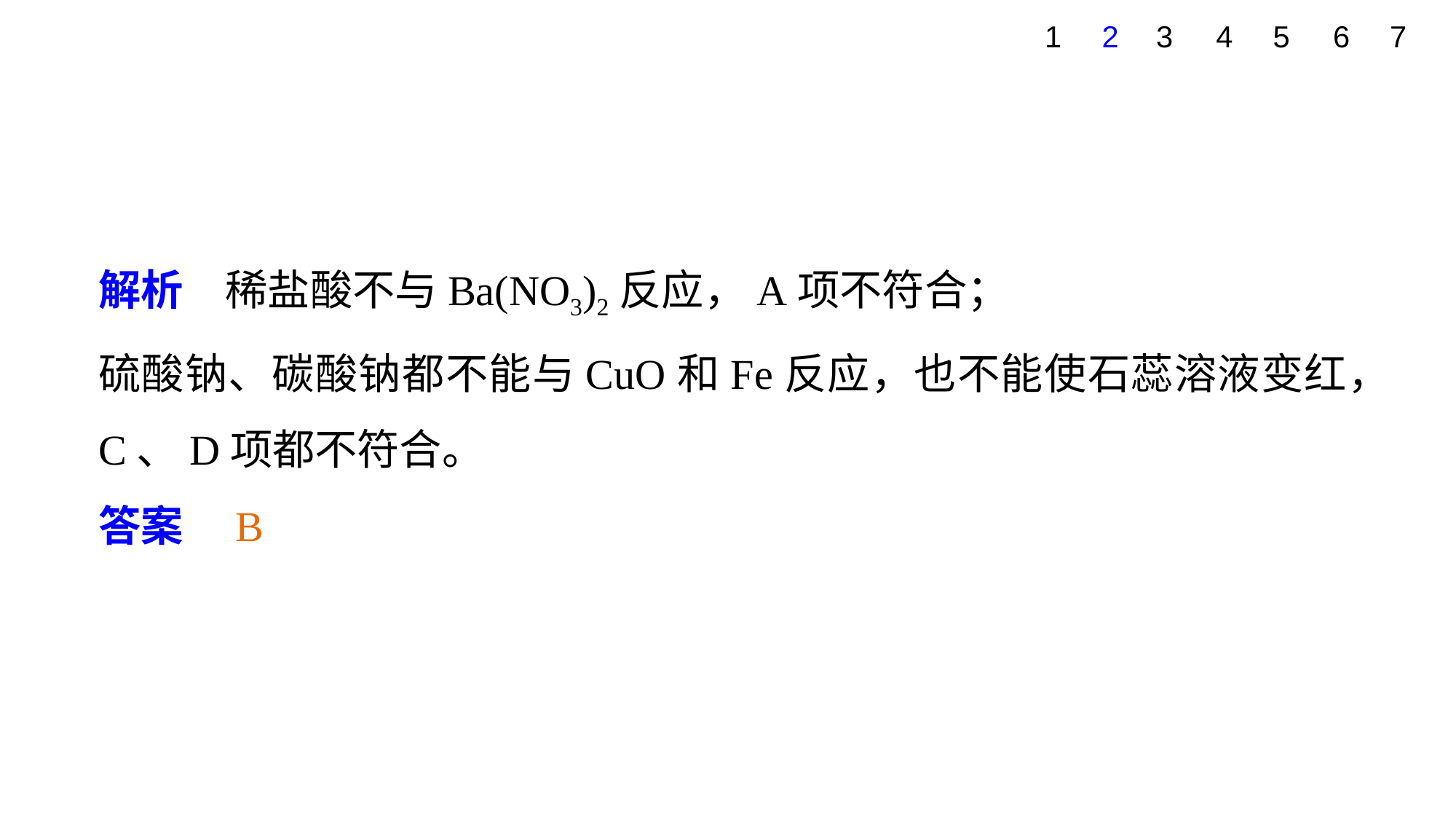

1
2
3
4
5
6
7
解析　稀盐酸不与Ba(NO3)2反应，A项不符合；
硫酸钠、碳酸钠都不能与CuO和Fe反应，也不能使石蕊溶液变红，C、D项都不符合。
答案　B